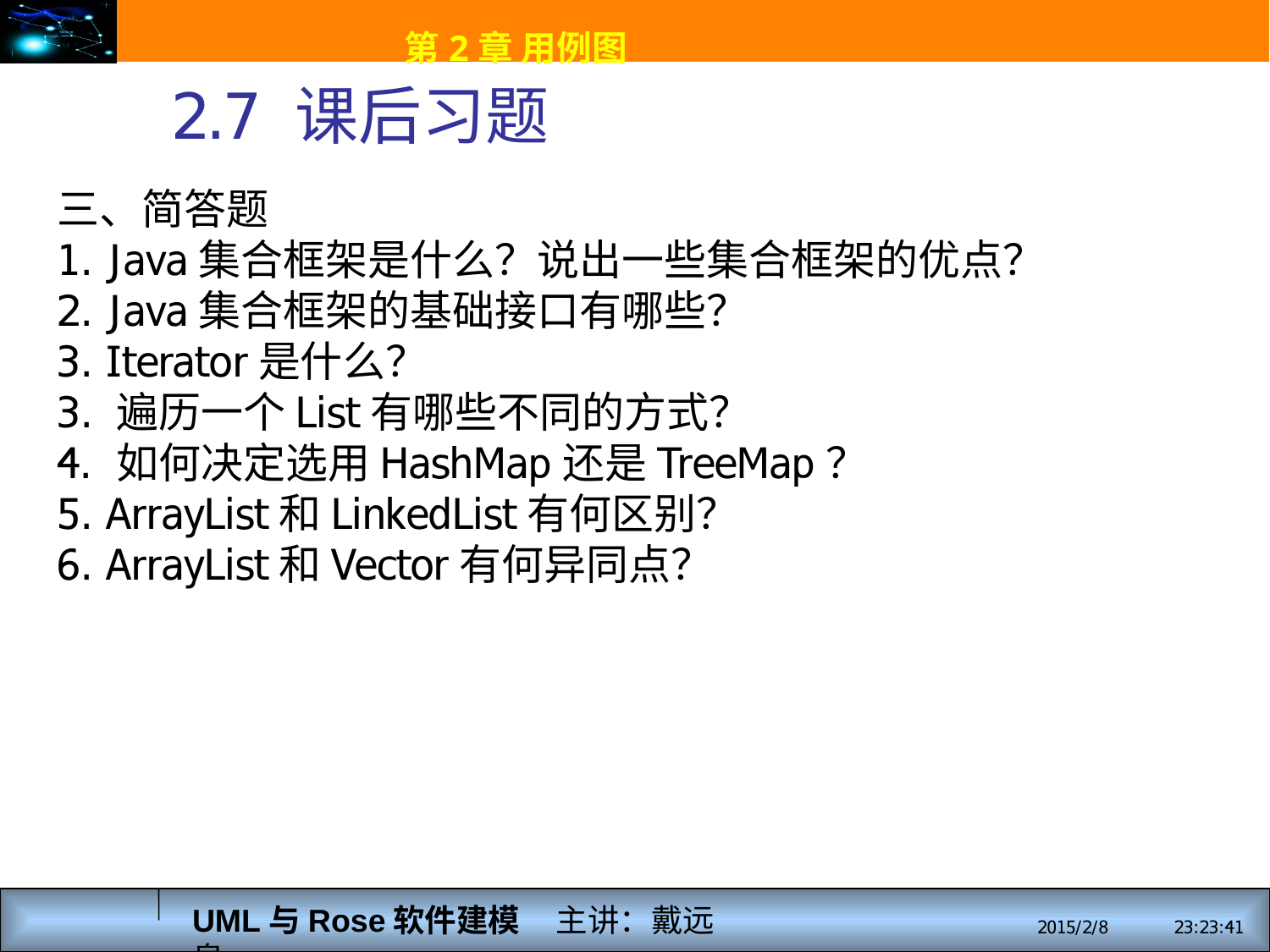

# 2.7 课后习题
三、简答题
1. Java集合框架是什么？说出一些集合框架的优点？
2. Java集合框架的基础接口有哪些？
3. Iterator是什么？
3. 遍历一个List有哪些不同的方式？
4. 如何决定选用HashMap还是TreeMap？
5. ArrayList和LinkedList有何区别？
6. ArrayList和Vector有何异同点？